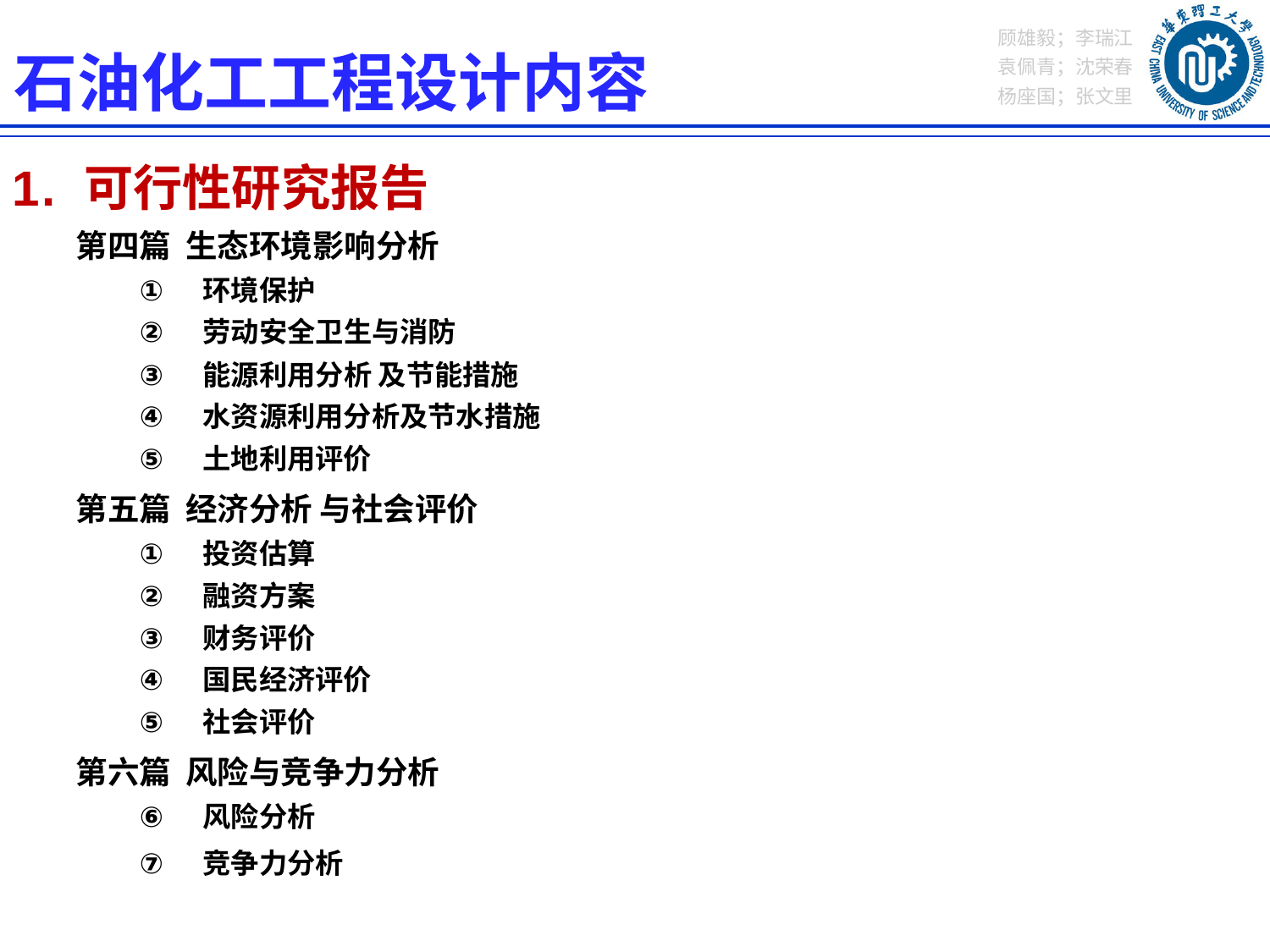

石油化工工程设计内容
可行性研究报告
第四篇  生态环境影响分析
环境保护
劳动安全卫生与消防
能源利用分析 及节能措施
水资源利用分析及节水措施
土地利用评价
第五篇  经济分析 与社会评价
投资估算
融资方案
财务评价
国民经济评价
社会评价
第六篇  风险与竞争力分析
风险分析
竞争力分析